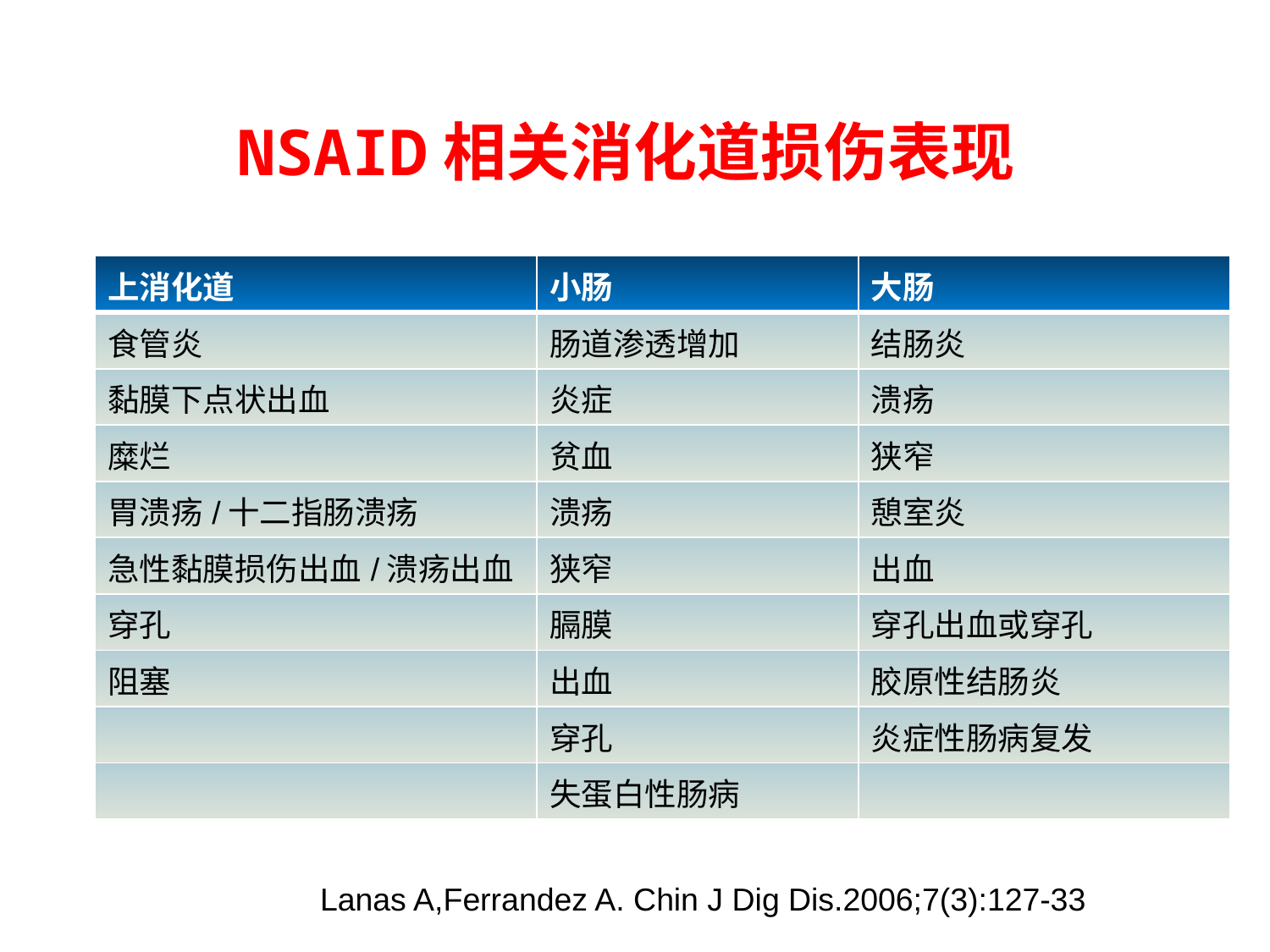

NSAID相关消化道损伤表现
| 上消化道 | 小肠 | 大肠 |
| --- | --- | --- |
| 食管炎 | 肠道渗透增加 | 结肠炎 |
| 黏膜下点状出血 | 炎症 | 溃疡 |
| 糜烂 | 贫血 | 狭窄 |
| 胃溃疡/十二指肠溃疡 | 溃疡 | 憩室炎 |
| 急性黏膜损伤出血/溃疡出血 | 狭窄 | 出血 |
| 穿孔 | 膈膜 | 穿孔出血或穿孔 |
| 阻塞 | 出血 | 胶原性结肠炎 |
|  | 穿孔 | 炎症性肠病复发 |
|  | 失蛋白性肠病 |  |
Lanas A,Ferrandez A. Chin J Dig Dis.2006;7(3):127-33